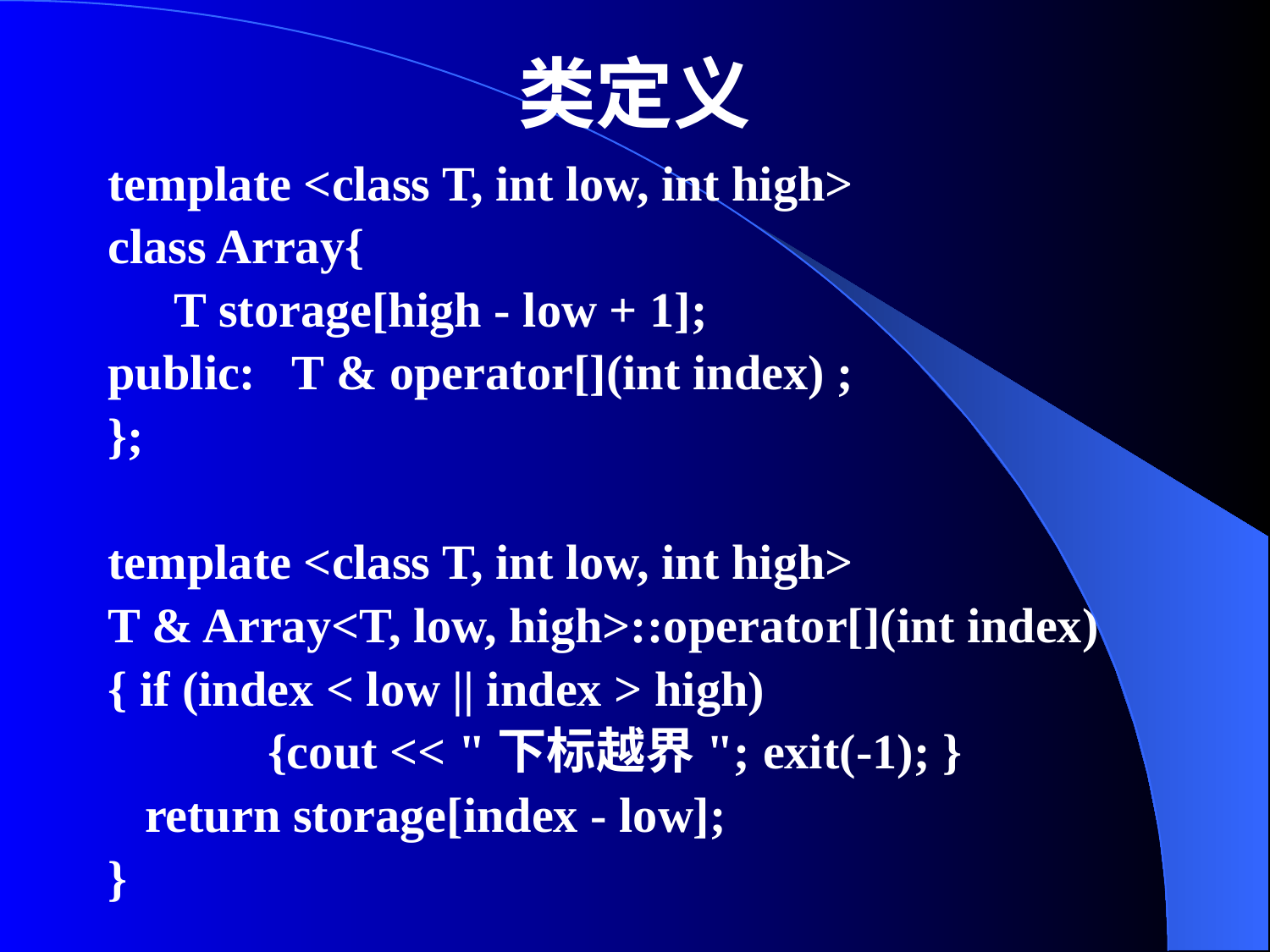

# 类定义
template <class T, int low, int high>
class Array{
	T storage[high - low + 1];
public:   T & operator[](int index) ;
};

template <class T, int low, int high>
T & Array<T, low, high>::operator[](int index)
{ if (index < low || index > high)
             {cout << "下标越界"; exit(-1); }
   return storage[index - low];
}